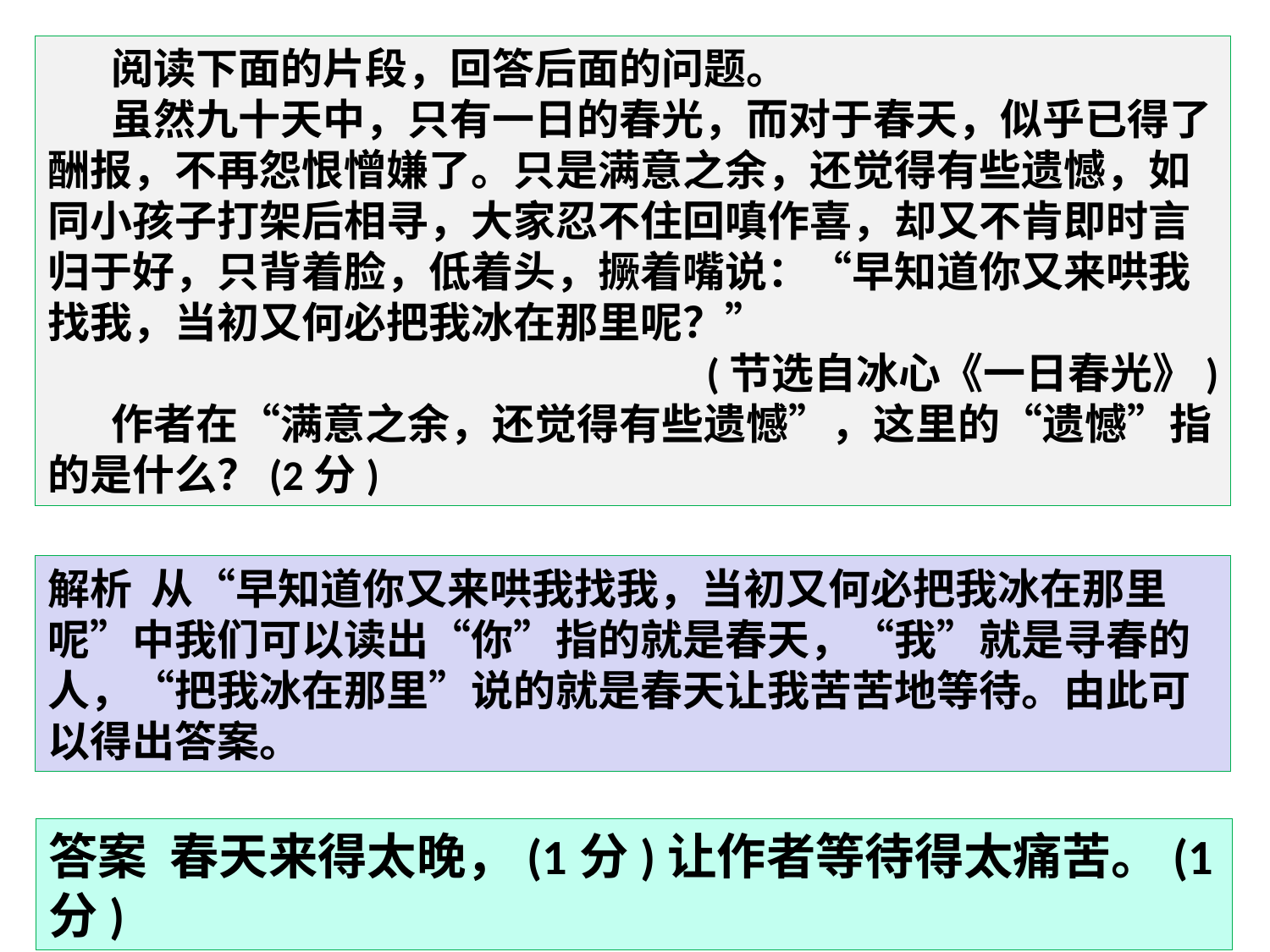

阅读下面的片段，回答后面的问题。
虽然九十天中，只有一日的春光，而对于春天，似乎已得了酬报，不再怨恨憎嫌了。只是满意之余，还觉得有些遗憾，如同小孩子打架后相寻，大家忍不住回嗔作喜，却又不肯即时言归于好，只背着脸，低着头，撅着嘴说：“早知道你又来哄我找我，当初又何必把我冰在那里呢？”
(节选自冰心《一日春光》)
作者在“满意之余，还觉得有些遗憾”，这里的“遗憾”指的是什么？(2分)
解析  从“早知道你又来哄我找我，当初又何必把我冰在那里呢”中我们可以读出“你”指的就是春天，“我”就是寻春的人，“把我冰在那里”说的就是春天让我苦苦地等待。由此可以得出答案。
答案  春天来得太晚，(1分)让作者等待得太痛苦。(1分)